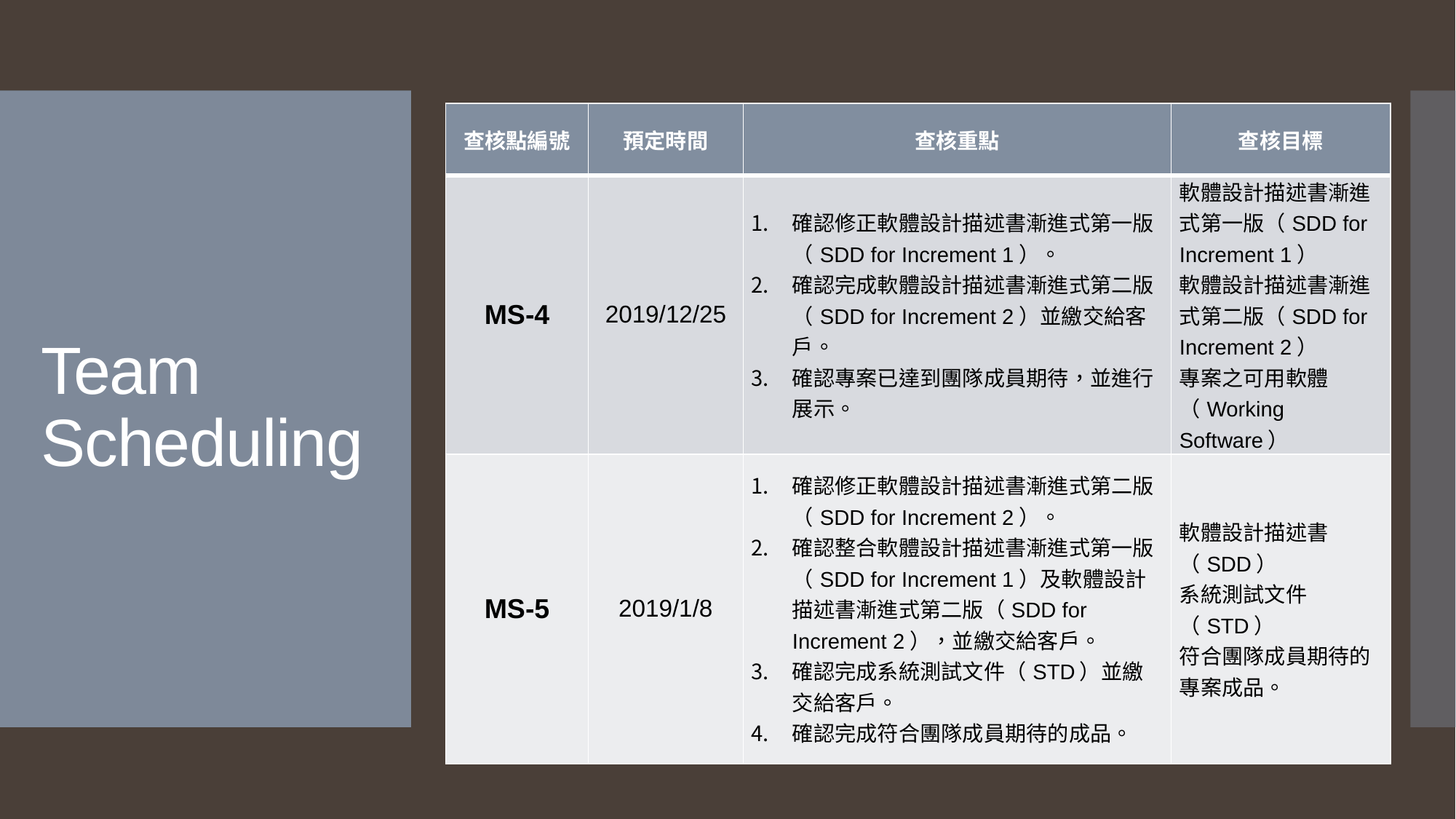

| 查核點編號 | 預定時間 | 查核重點 | 查核目標 |
| --- | --- | --- | --- |
| MS-4 | 2019/12/25 | 確認修正軟體設計描述書漸進式第一版（SDD for Increment 1）。 確認完成軟體設計描述書漸進式第二版（SDD for Increment 2）並繳交給客戶。 確認專案已達到團隊成員期待，並進行展示。 | 軟體設計描述書漸進式第一版（SDD for Increment 1） 軟體設計描述書漸進式第二版（SDD for Increment 2） 專案之可用軟體（Working Software） |
| MS-5 | 2019/1/8 | 確認修正軟體設計描述書漸進式第二版（SDD for Increment 2）。 確認整合軟體設計描述書漸進式第一版（SDD for Increment 1）及軟體設計描述書漸進式第二版（SDD for Increment 2），並繳交給客戶。 確認完成系統測試文件（STD）並繳交給客戶。 確認完成符合團隊成員期待的成品。 | 軟體設計描述書（SDD） 系統測試文件（STD） 符合團隊成員期待的專案成品。 |
# Team Scheduling